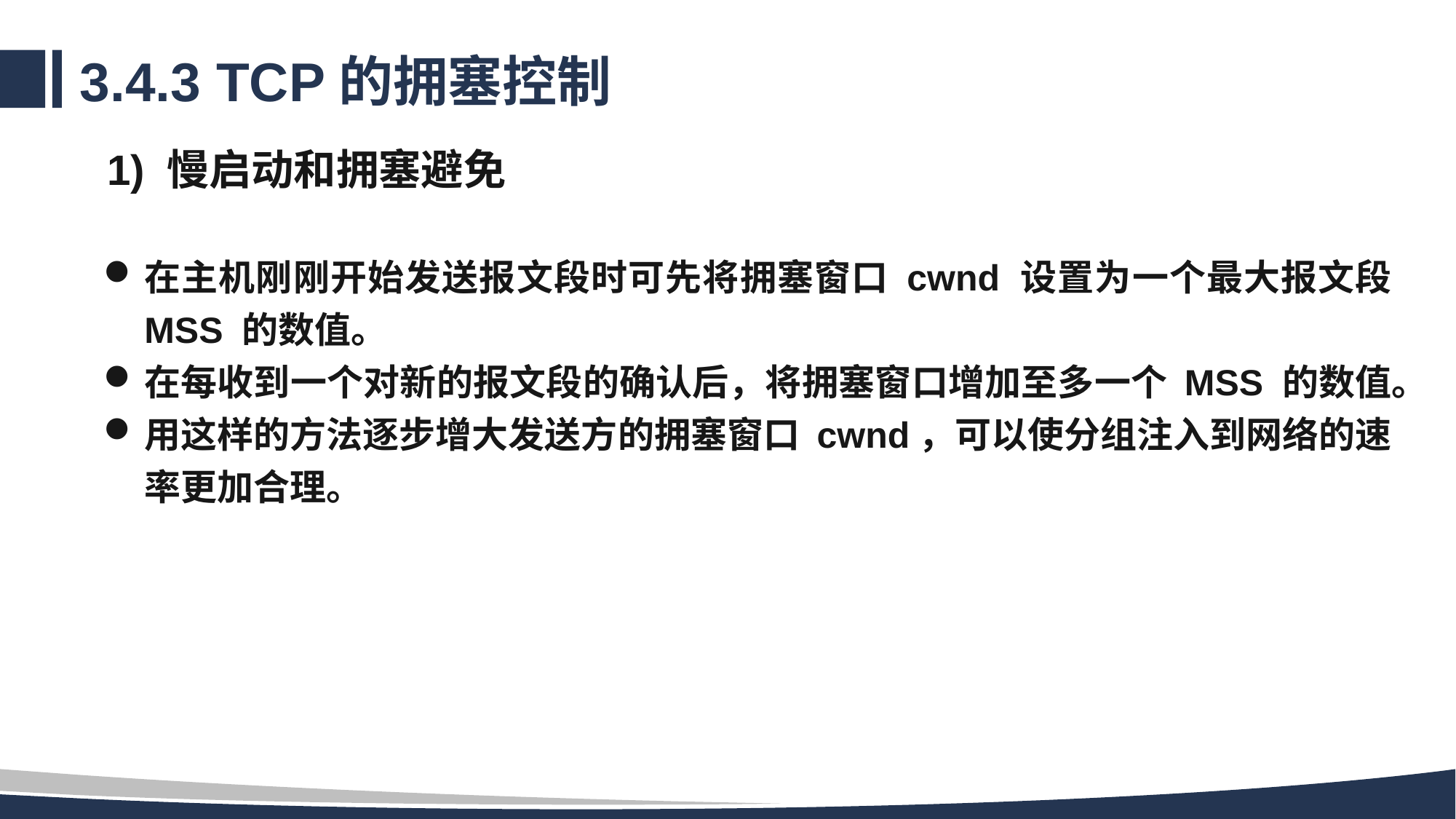

# 3.4.3 TCP的拥塞控制
1) 慢启动和拥塞避免
在主机刚刚开始发送报文段时可先将拥塞窗口 cwnd 设置为一个最大报文段 MSS 的数值。
在每收到一个对新的报文段的确认后，将拥塞窗口增加至多一个 MSS 的数值。
用这样的方法逐步增大发送方的拥塞窗口 cwnd，可以使分组注入到网络的速率更加合理。